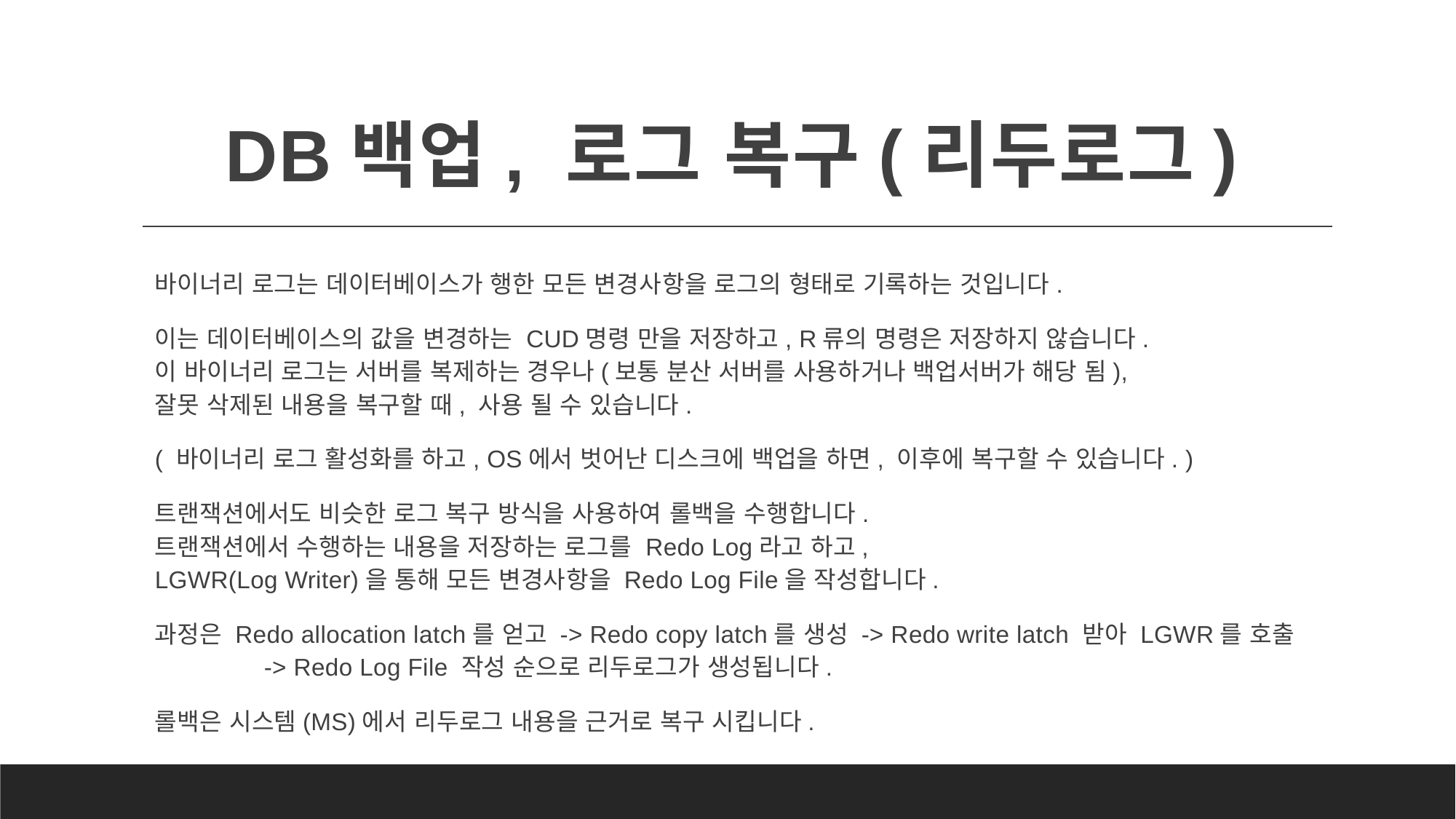

# DB백업, 로그 복구(리두로그)
바이너리 로그는 데이터베이스가 행한 모든 변경사항을 로그의 형태로 기록하는 것입니다.
이는 데이터베이스의 값을 변경하는 CUD명령 만을 저장하고, R류의 명령은 저장하지 않습니다.
이 바이너리 로그는 서버를 복제하는 경우나(보통 분산 서버를 사용하거나 백업서버가 해당 됨),
잘못 삭제된 내용을 복구할 때, 사용 될 수 있습니다.
( 바이너리 로그 활성화를 하고, OS에서 벗어난 디스크에 백업을 하면, 이후에 복구할 수 있습니다. )
트랜잭션에서도 비슷한 로그 복구 방식을 사용하여 롤백을 수행합니다.
트랜잭션에서 수행하는 내용을 저장하는 로그를 Redo Log라고 하고,
LGWR(Log Writer)을 통해 모든 변경사항을 Redo Log File을 작성합니다.
과정은 Redo allocation latch를 얻고 -> Redo copy latch를 생성 -> Redo write latch 받아 LGWR를 호출
	-> Redo Log File 작성 순으로 리두로그가 생성됩니다.
롤백은 시스템(MS)에서 리두로그 내용을 근거로 복구 시킵니다.